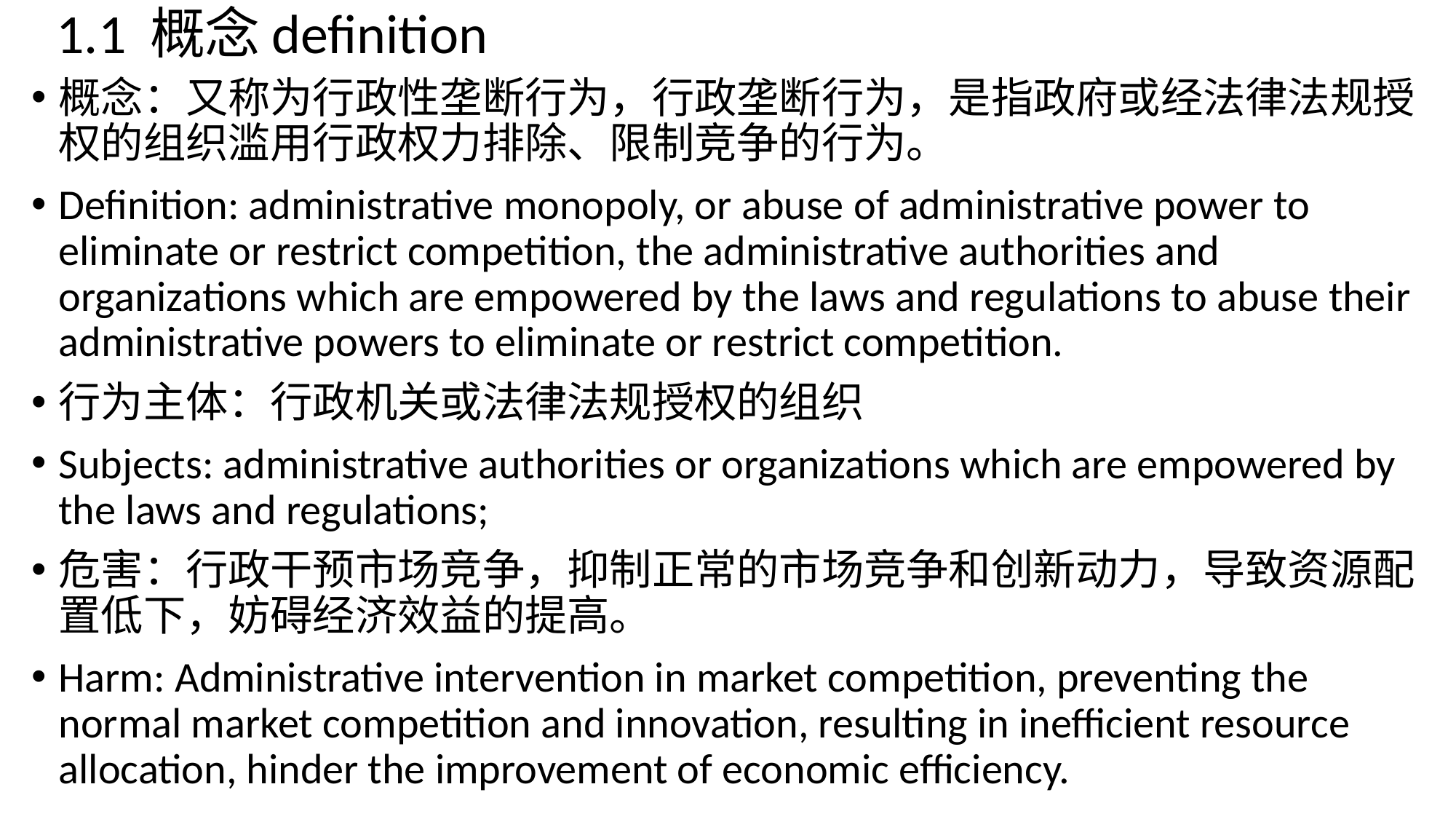

# 1.1 概念definition
概念：又称为行政性垄断行为，行政垄断行为，是指政府或经法律法规授权的组织滥用行政权力排除、限制竞争的行为。
Definition: administrative monopoly, or abuse of administrative power to eliminate or restrict competition, the administrative authorities and organizations which are empowered by the laws and regulations to abuse their administrative powers to eliminate or restrict competition.
行为主体：行政机关或法律法规授权的组织
Subjects: administrative authorities or organizations which are empowered by the laws and regulations;
危害：行政干预市场竞争，抑制正常的市场竞争和创新动力，导致资源配置低下，妨碍经济效益的提高。
Harm: Administrative intervention in market competition, preventing the normal market competition and innovation, resulting in inefficient resource allocation, hinder the improvement of economic efficiency.